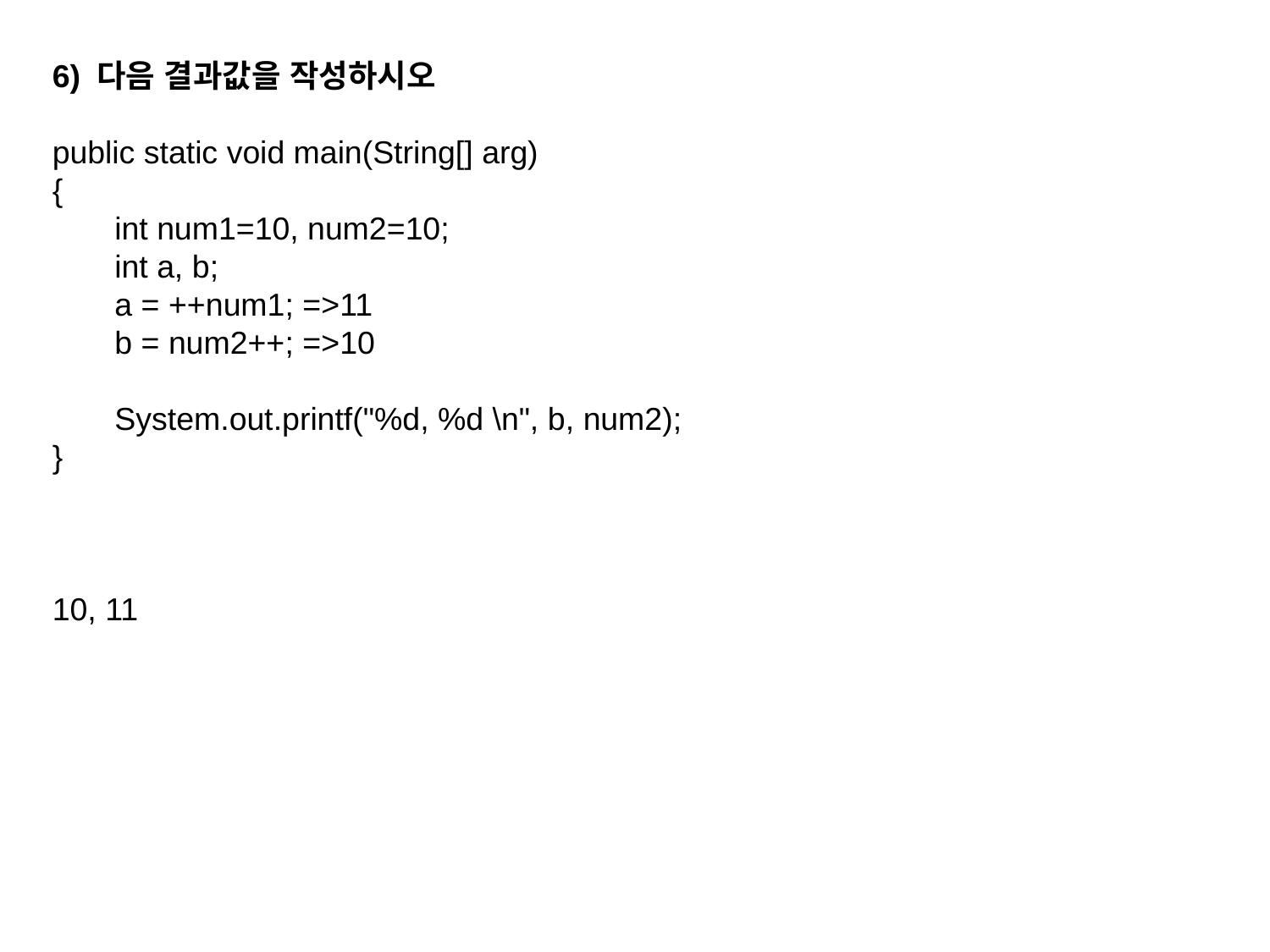

6) 다음 결과값을 작성하시오

public static void main(String[] arg)
{
       int num1=10, num2=10;
       int a, b;
       a = ++num1; =>11
       b = num2++; =>10

       System.out.printf("%d, %d \n", b, num2);
}

10, 11